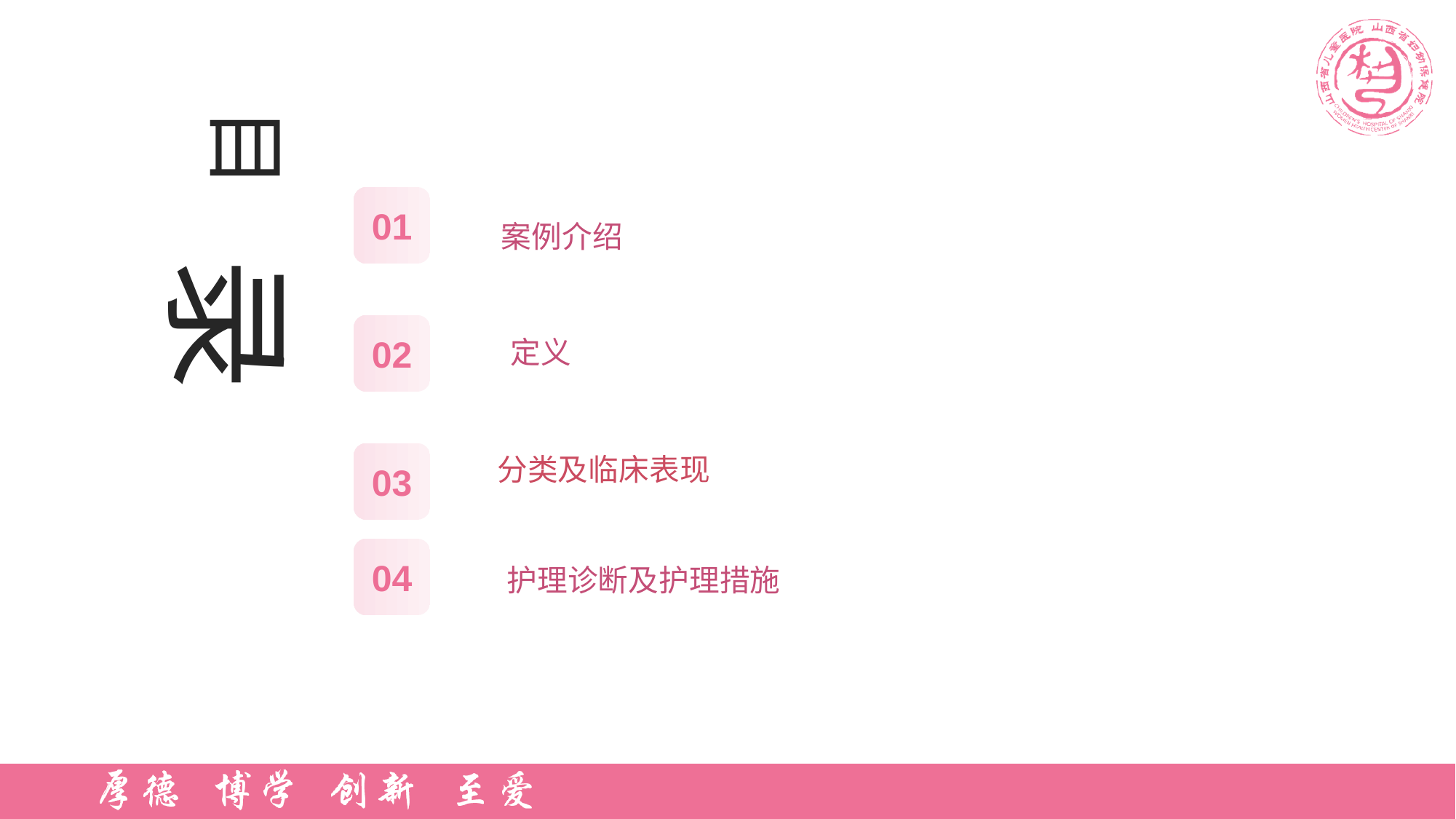

目
01
案例介绍
录
02
定义

分类及临床表现

03
04
护理诊断及护理措施